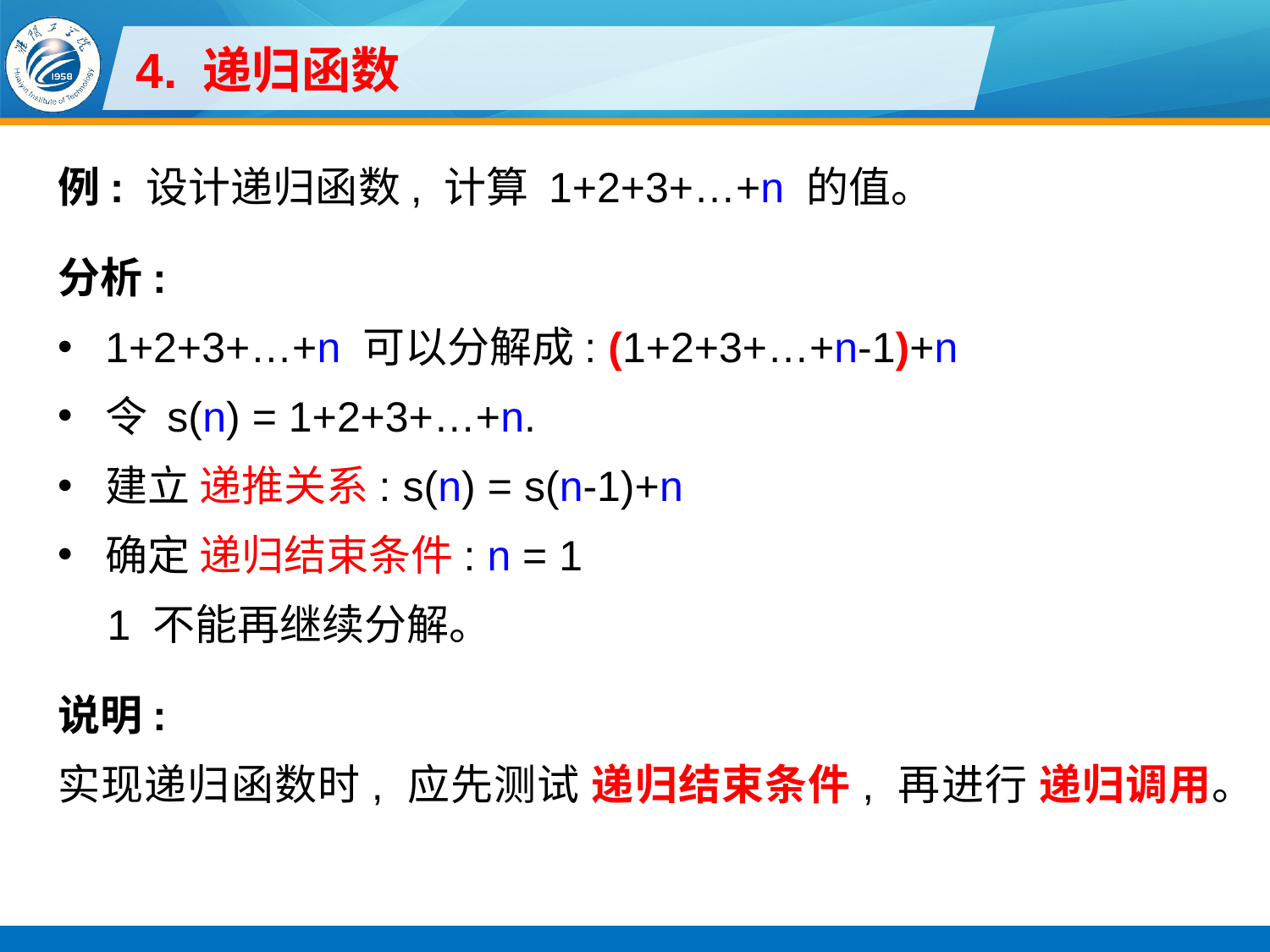

# 4. 递归函数
例: 设计递归函数, 计算 1+2+3+…+n 的值。
分析:
1+2+3+…+n 可以分解成: (1+2+3+…+n-1)+n
令 s(n) = 1+2+3+…+n.
建立 递推关系: s(n) = s(n-1)+n
确定 递归结束条件: n = 1
1 不能再继续分解。
说明:
实现递归函数时, 应先测试 递归结束条件, 再进行 递归调用。